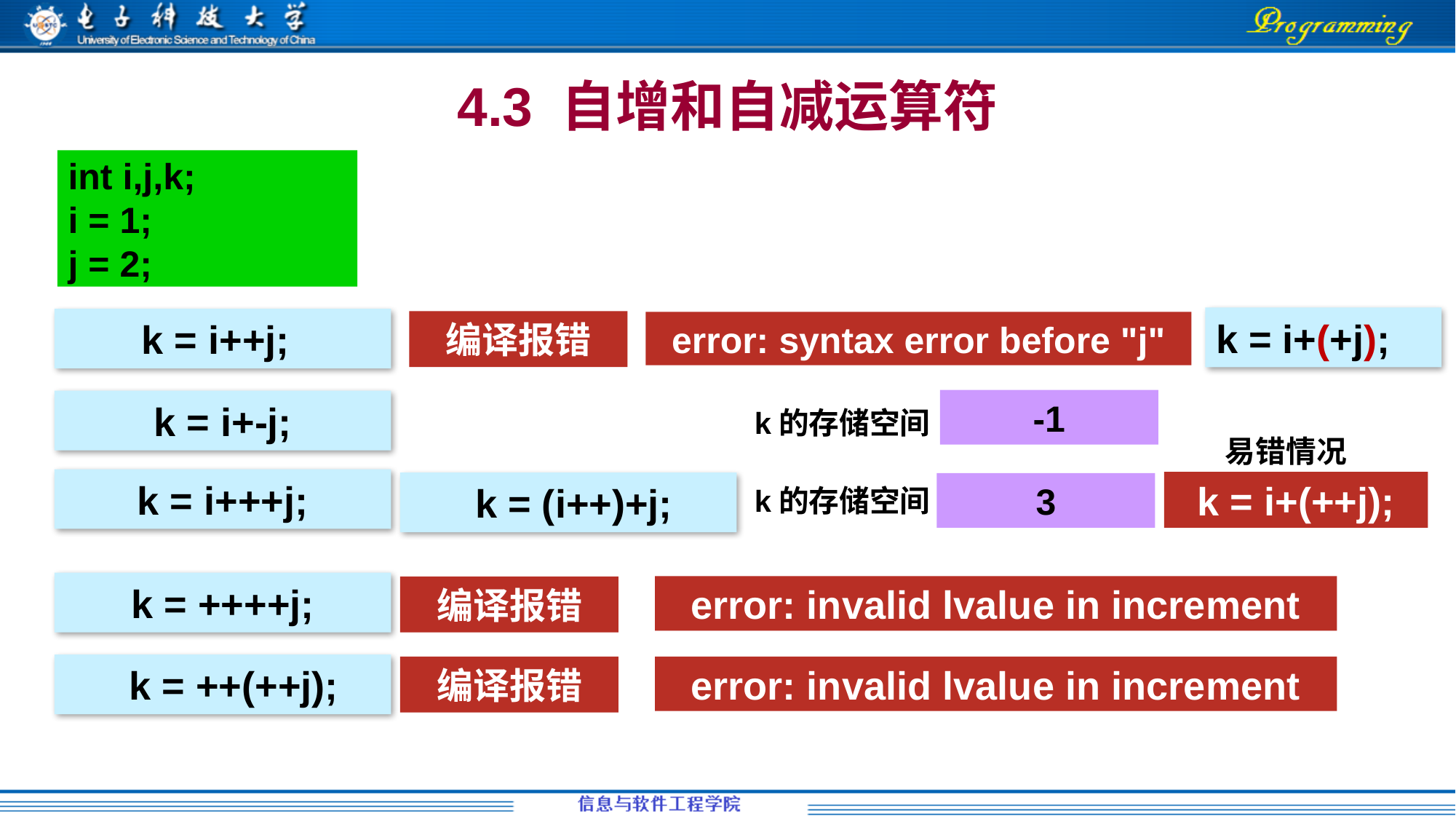

4.3 自增和自减运算符
int i,j,k;
i = 1;
j = 2;
k = i+(+j);
       k = i++j;
编译报错
error: syntax error before "j"
k的存储空间
-1
k = i+-j;
易错情况
k的存储空间
3
k = i+++j;
k = i+(++j);
 k = (i++)+j;
k = ++++j;
error: invalid lvalue in increment
编译报错
  k = ++(++j);
编译报错
error: invalid lvalue in increment